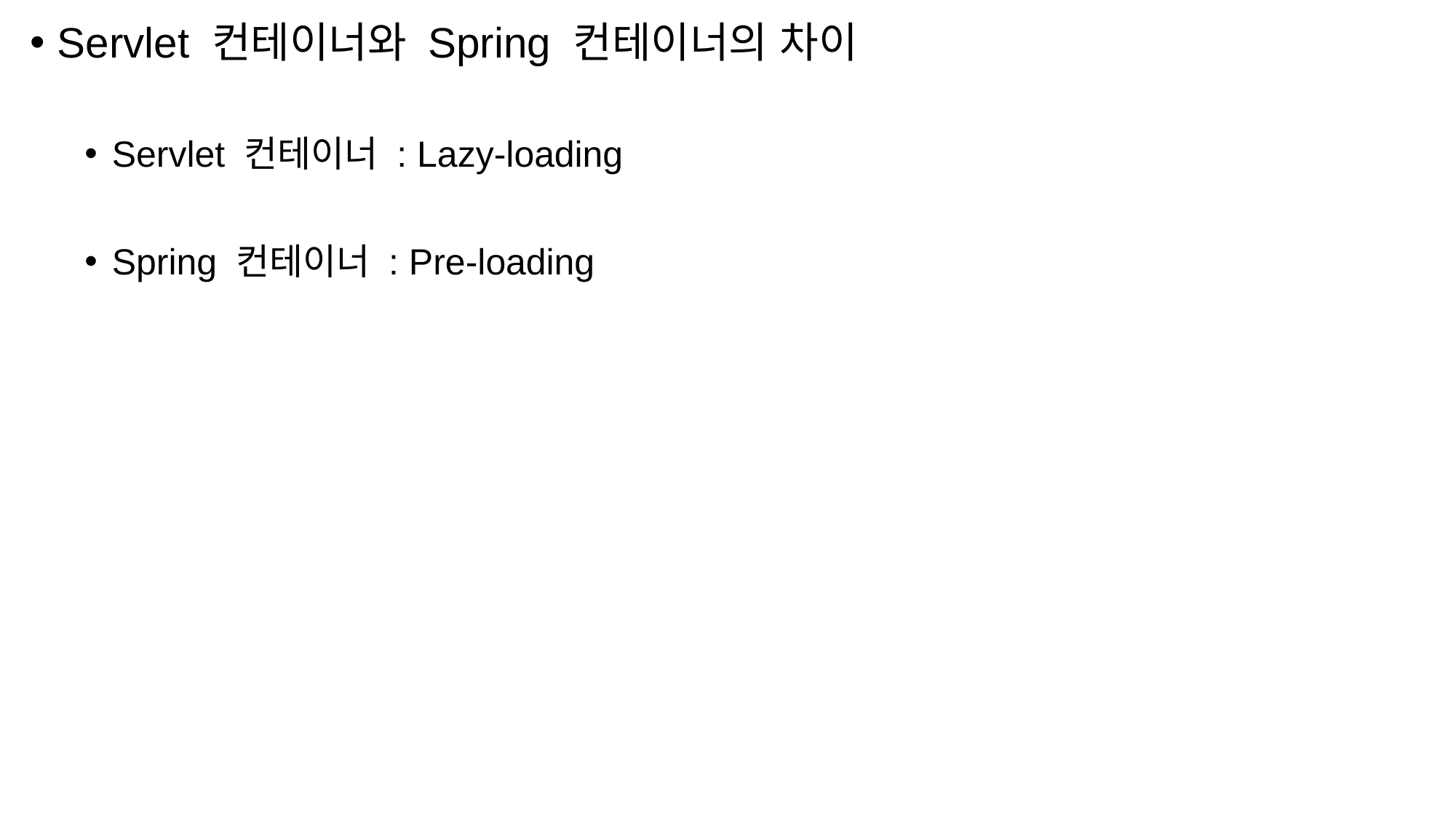

Servlet 컨테이너와 Spring 컨테이너의 차이

Servlet 컨테이너 : Lazy-loading

Spring 컨테이너 : Pre-loading